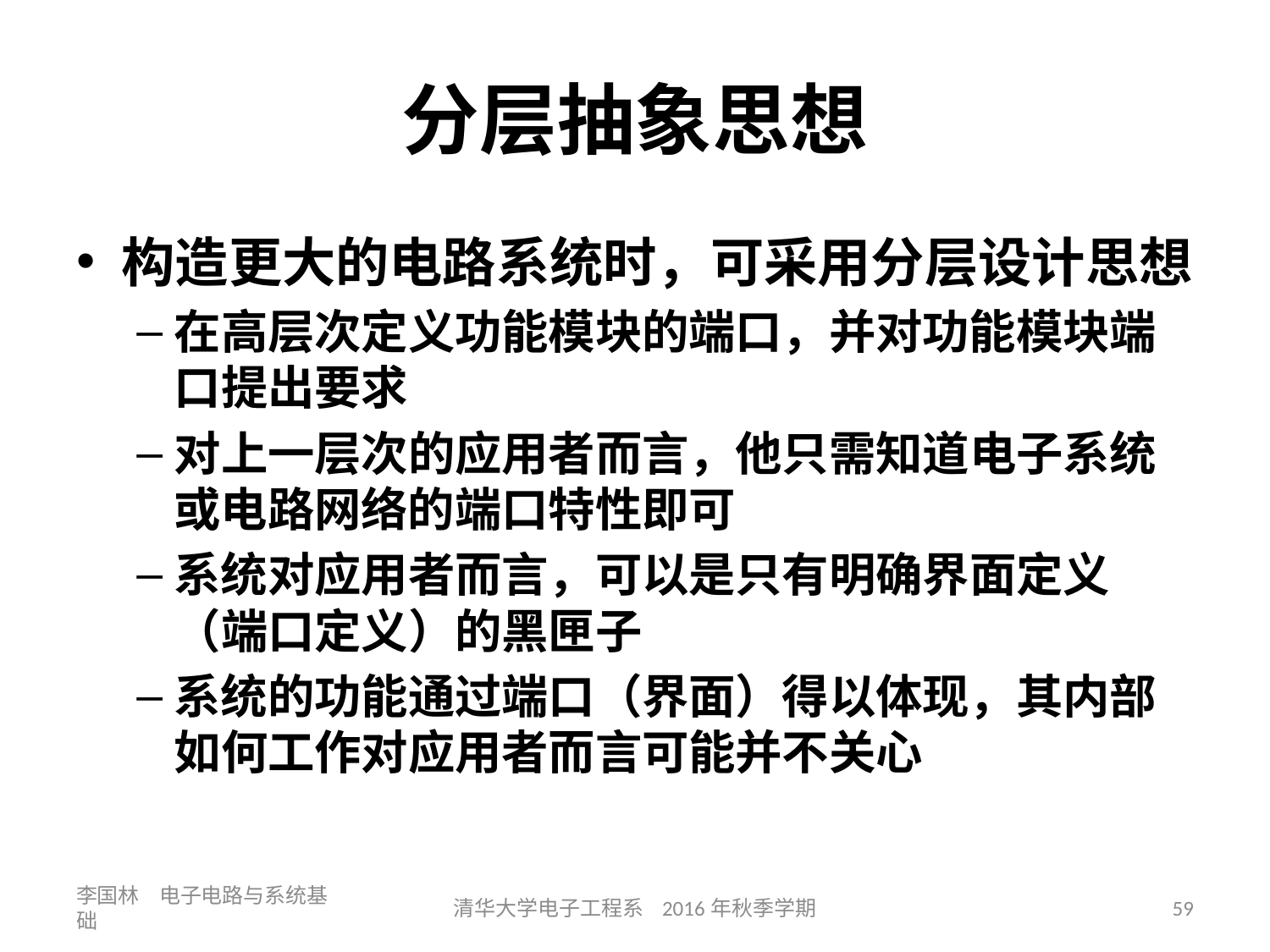

# 分层抽象思想
构造更大的电路系统时，可采用分层设计思想
在高层次定义功能模块的端口，并对功能模块端口提出要求
对上一层次的应用者而言，他只需知道电子系统或电路网络的端口特性即可
系统对应用者而言，可以是只有明确界面定义（端口定义）的黑匣子
系统的功能通过端口（界面）得以体现，其内部如何工作对应用者而言可能并不关心
李国林   电子电路与系统基础
清华大学电子工程系  2016年秋季学期
59